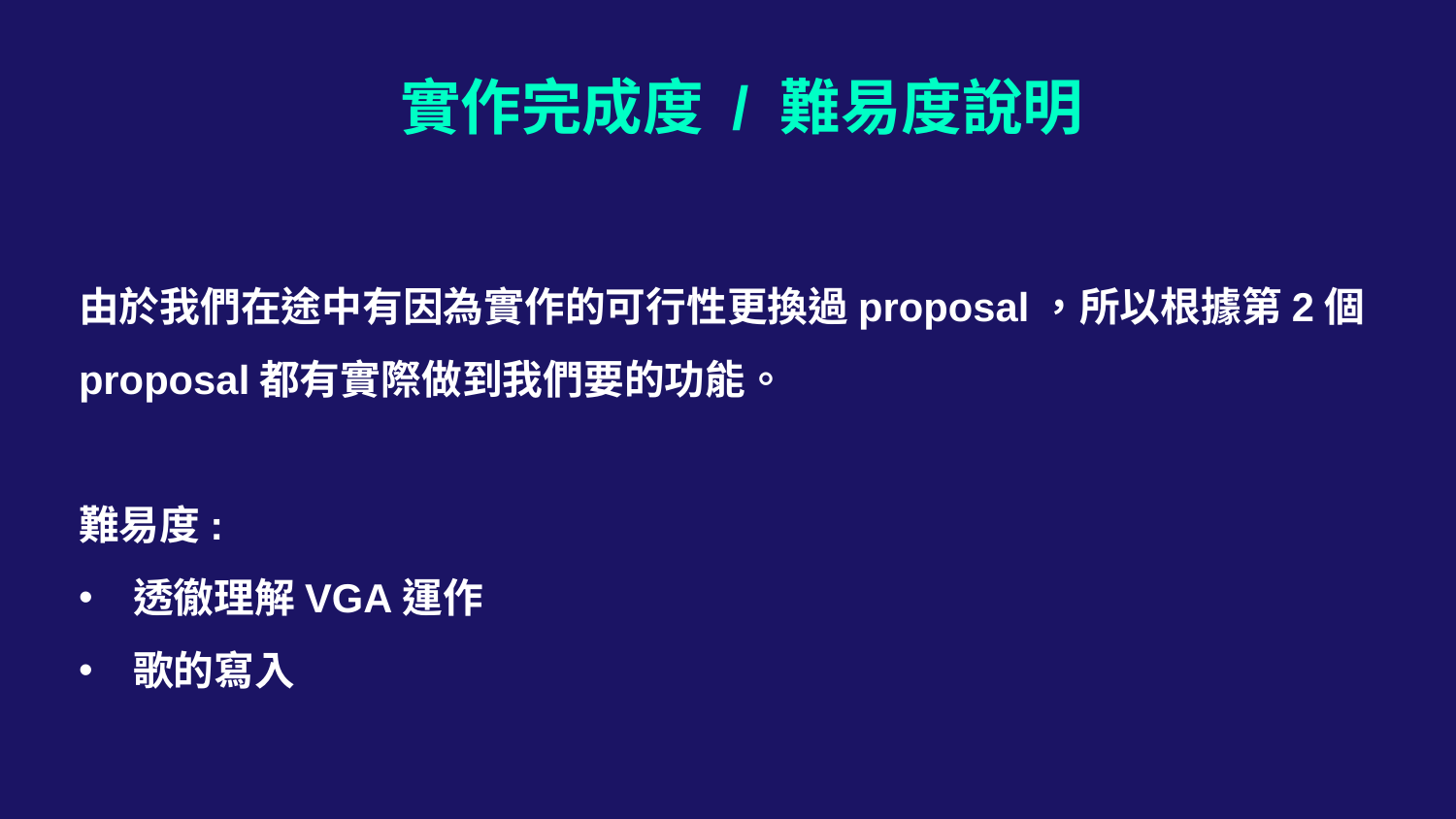

# 實作完成度 / 難易度說明

由於我們在途中有因為實作的可行性更換過proposal，所以根據第2個proposal都有實際做到我們要的功能。

難易度:
透徹理解VGA運作
歌的寫入